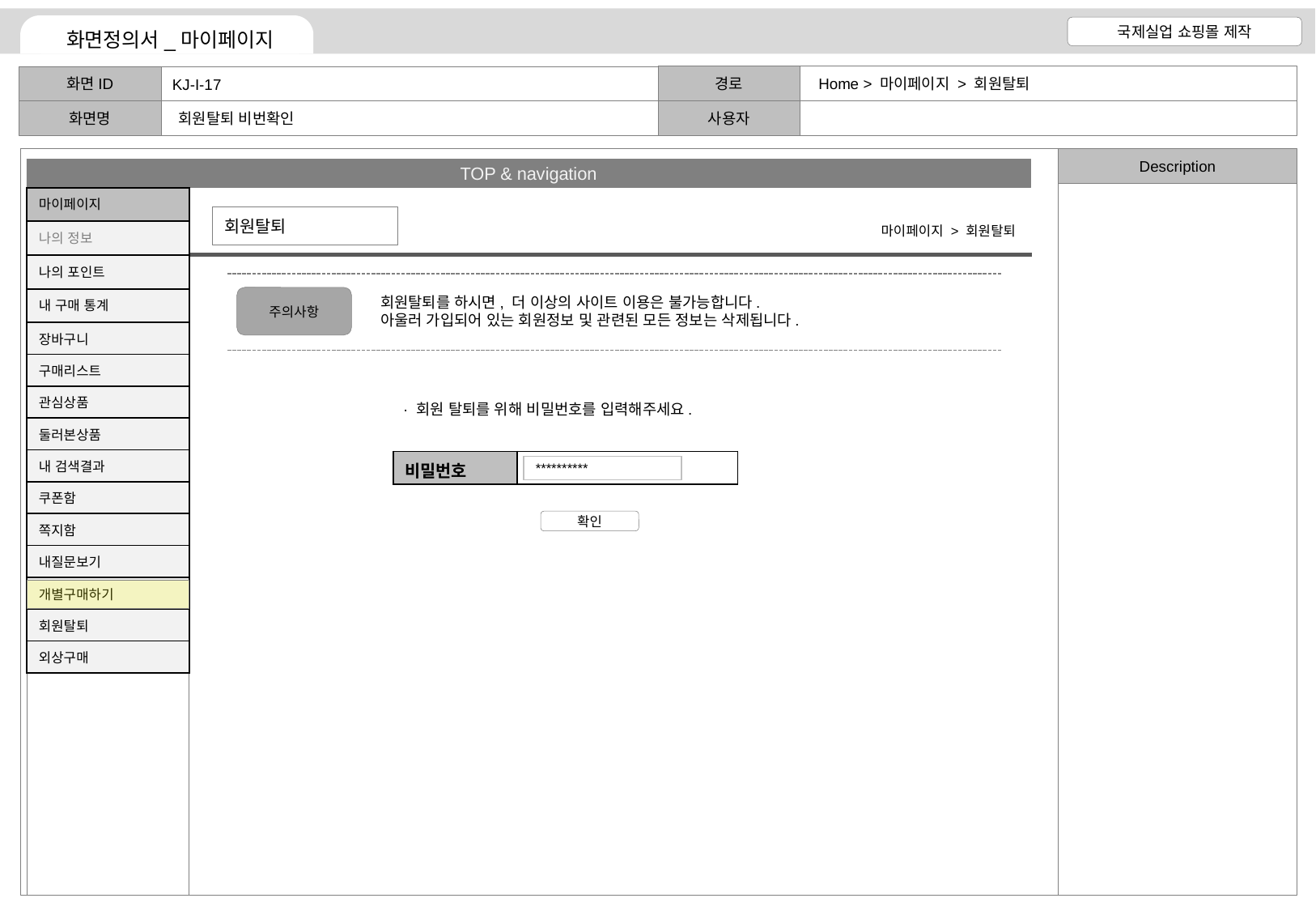

Home > 마이페이지 > 회원탈퇴
KJ-I-17
회원탈퇴 비번확인

회원탈퇴
마이페이지 > 회원탈퇴
주의사항
회원탈퇴를 하시면, 더 이상의 사이트 이용은 불가능합니다.
아울러 가입되어 있는 회원정보 및 관련된 모든 정보는 삭제됩니다.
· 회원 탈퇴를 위해 비밀번호를 입력해주세요.
| 비밀번호 |  |
| --- | --- |
**********
확인